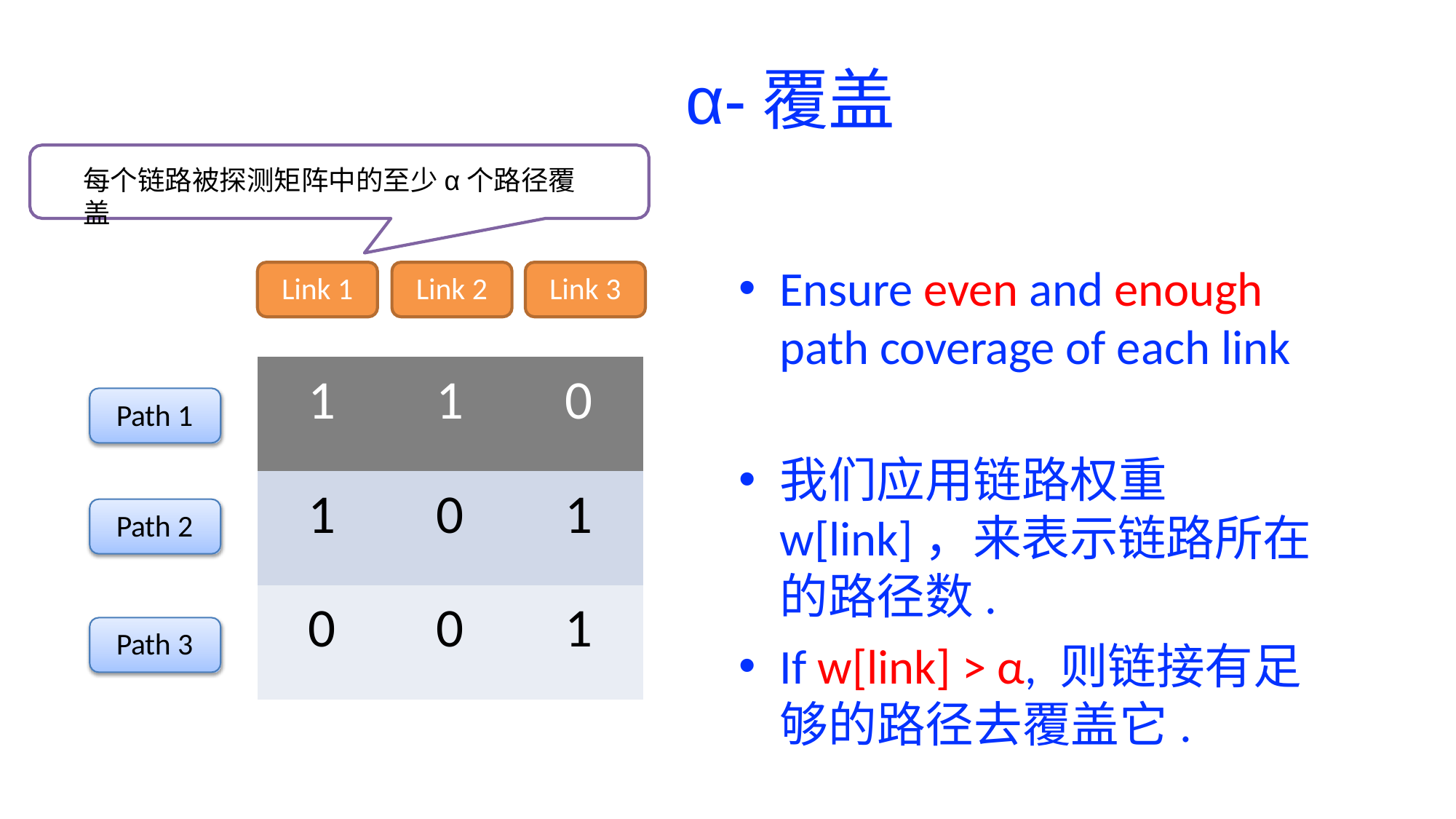

# α-覆盖

每个链路被探测矩阵中的至少α个路径覆盖
Ensure even and enough  path coverage of each link

Link 1
Link 2
Link 3
| 1 | 1 | 0 |
| --- | --- | --- |
| 1 | 0 | 1 |
| 0 | 0 | 1 |

Path 1
我们应用链路权重w[link]，来表示链路所在的路径数.
If w[link] > α, 则链接有足够的路径去覆盖它.

Path 2

Path 3